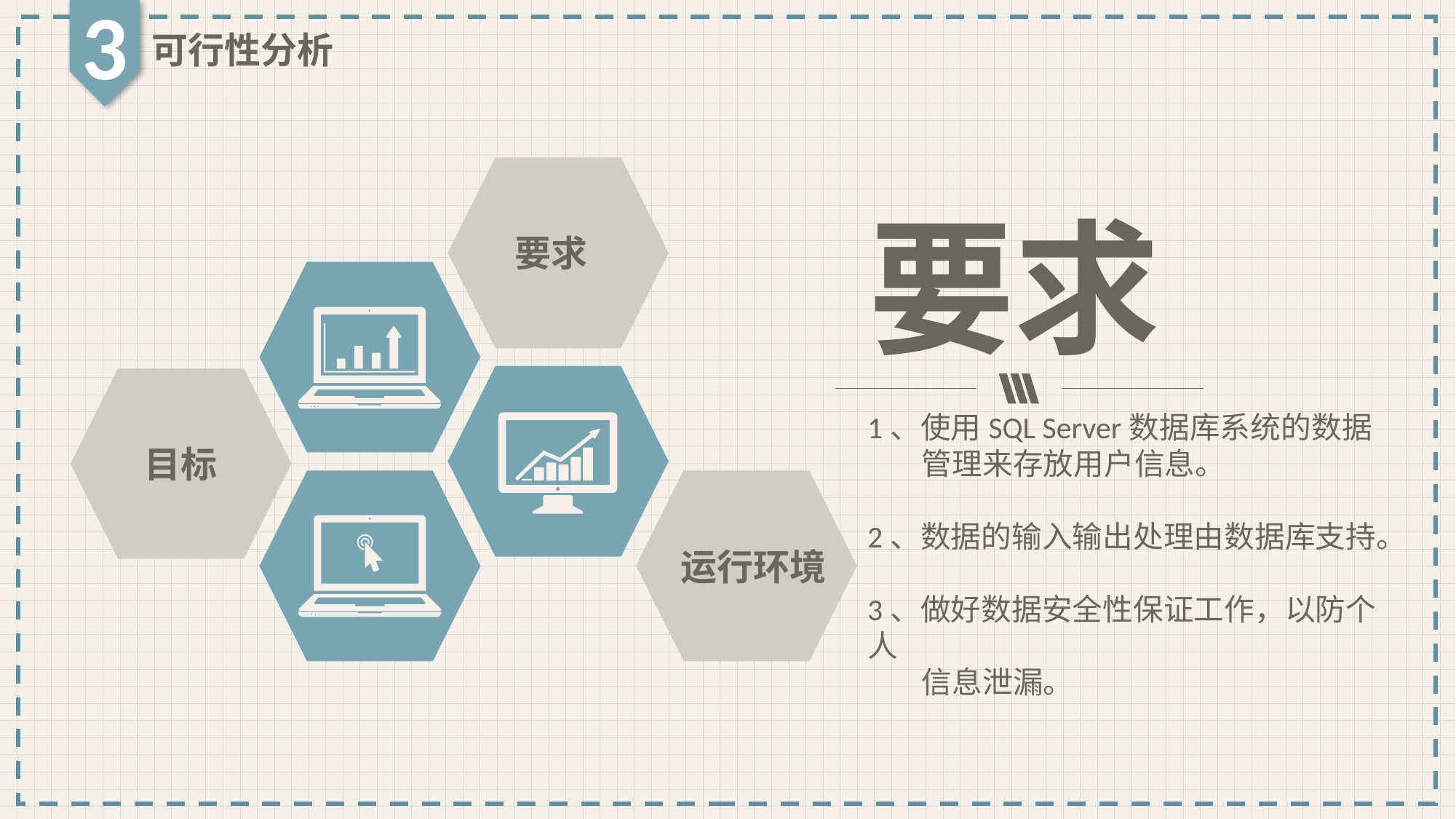

3

可行性分析

要求
要求

1、使用SQL Server数据库系统的数据
       管理来存放用户信息。

2、数据的输入输出处理由数据库支持。

3、做好数据安全性保证工作，以防个人
       信息泄漏。

目标

运行环境